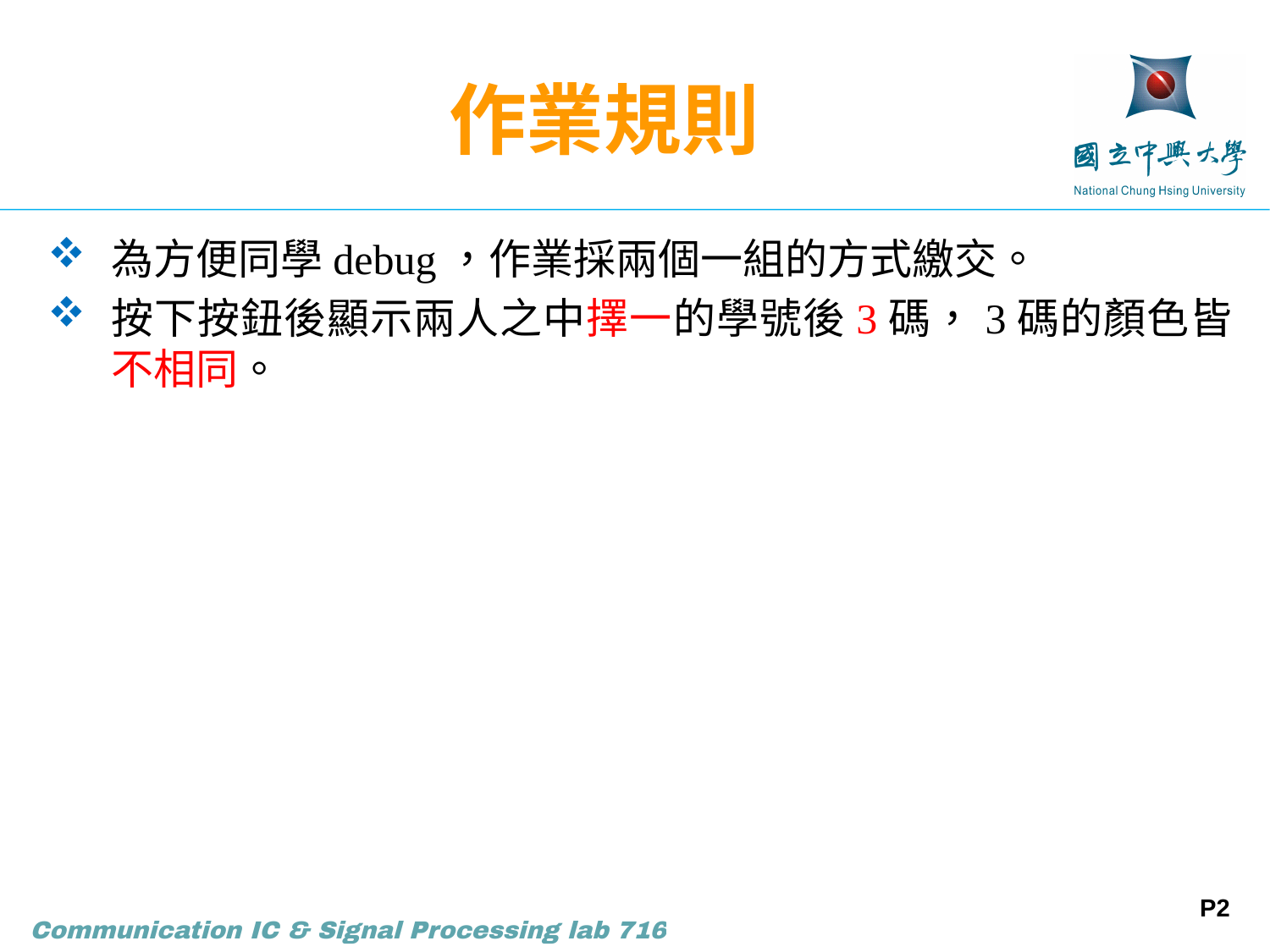

# 作業規則
為方便同學debug，作業採兩個一組的方式繳交。
按下按鈕後顯示兩人之中擇一的學號後3碼，3碼的顏色皆不相同。